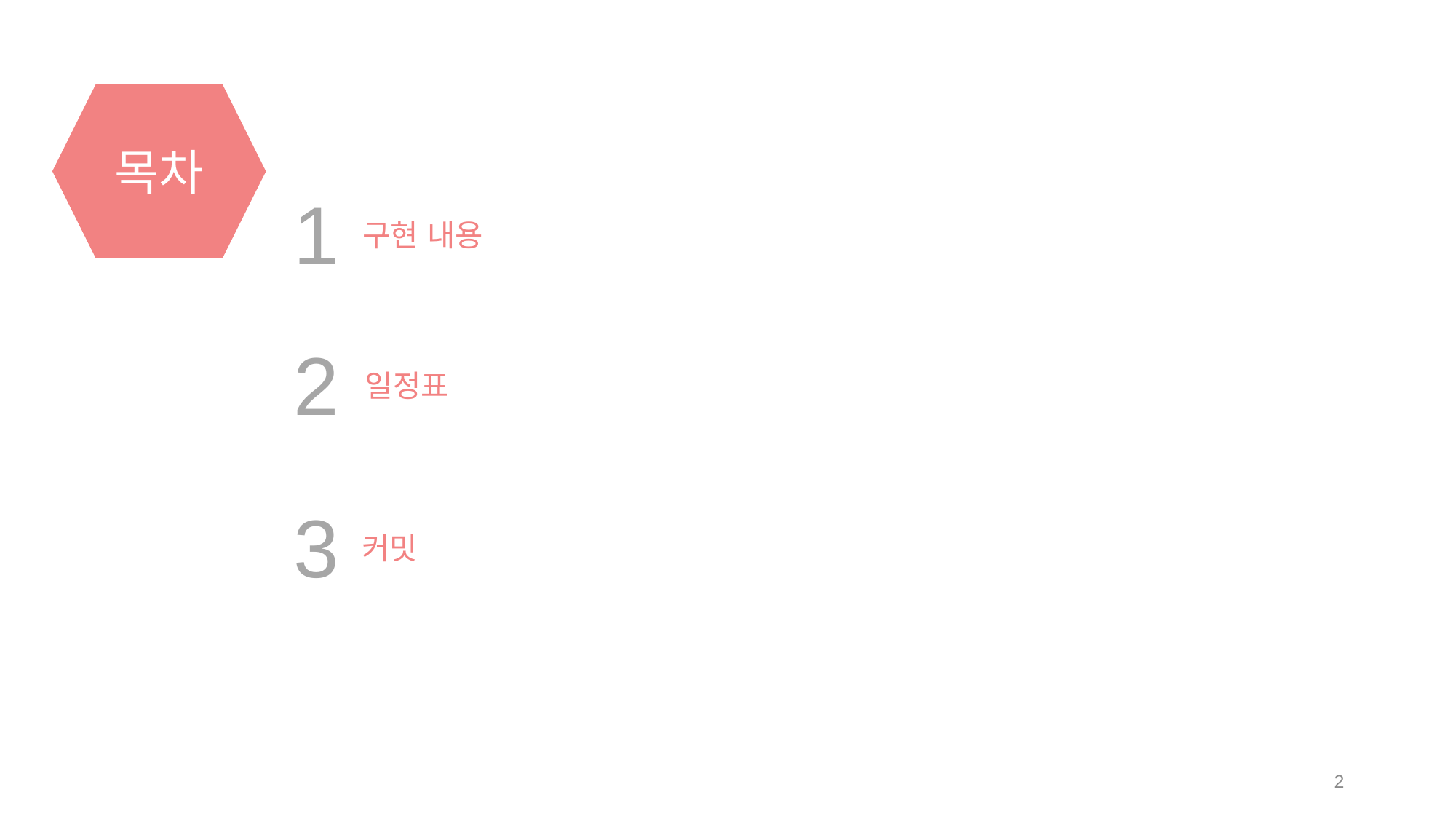

목차
1
구현 내용
2
일정표
3
커밋
2